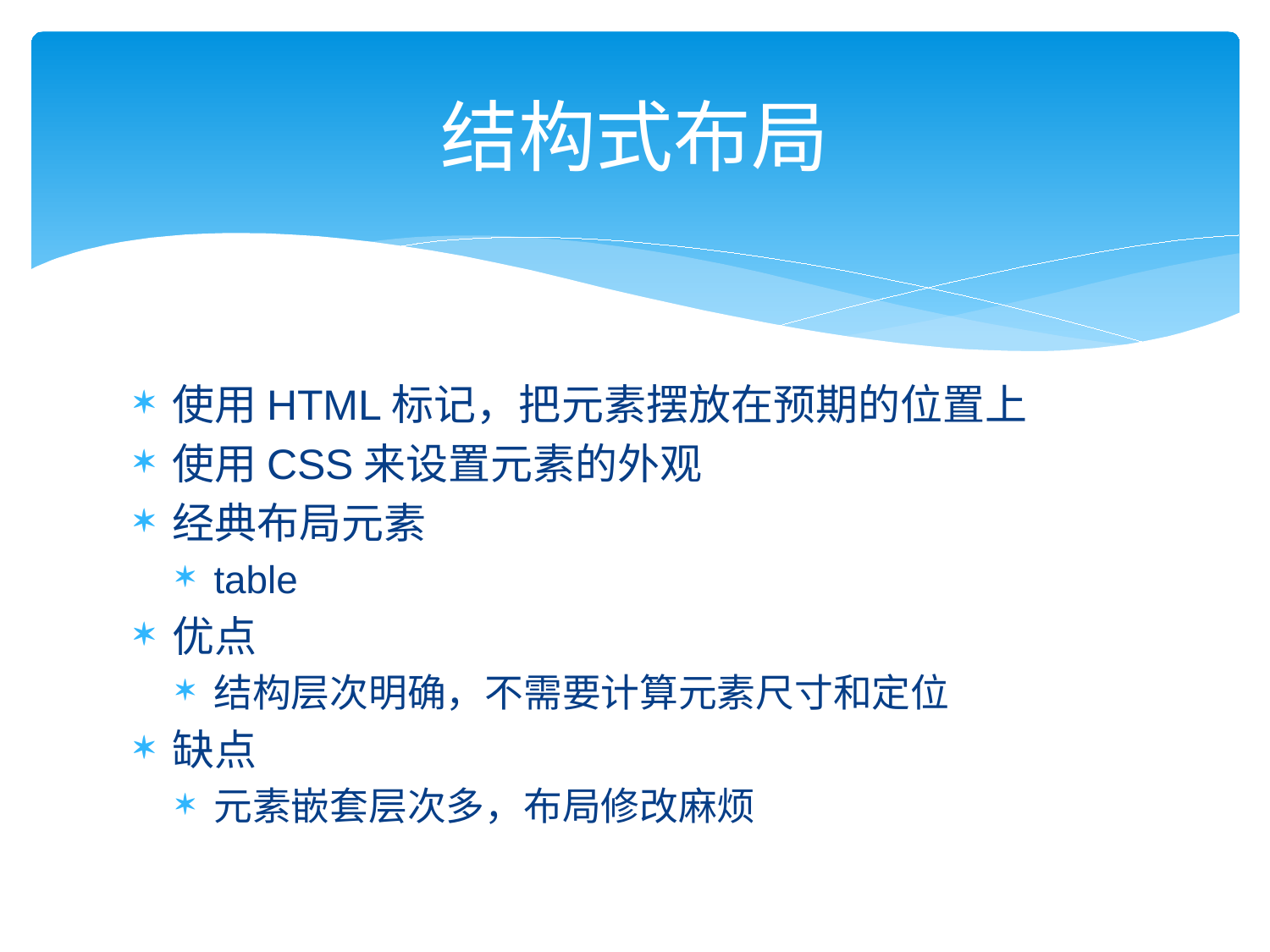

# 结构式布局
使用HTML标记，把元素摆放在预期的位置上
使用CSS来设置元素的外观
经典布局元素
table
优点
结构层次明确，不需要计算元素尺寸和定位
缺点
元素嵌套层次多，布局修改麻烦